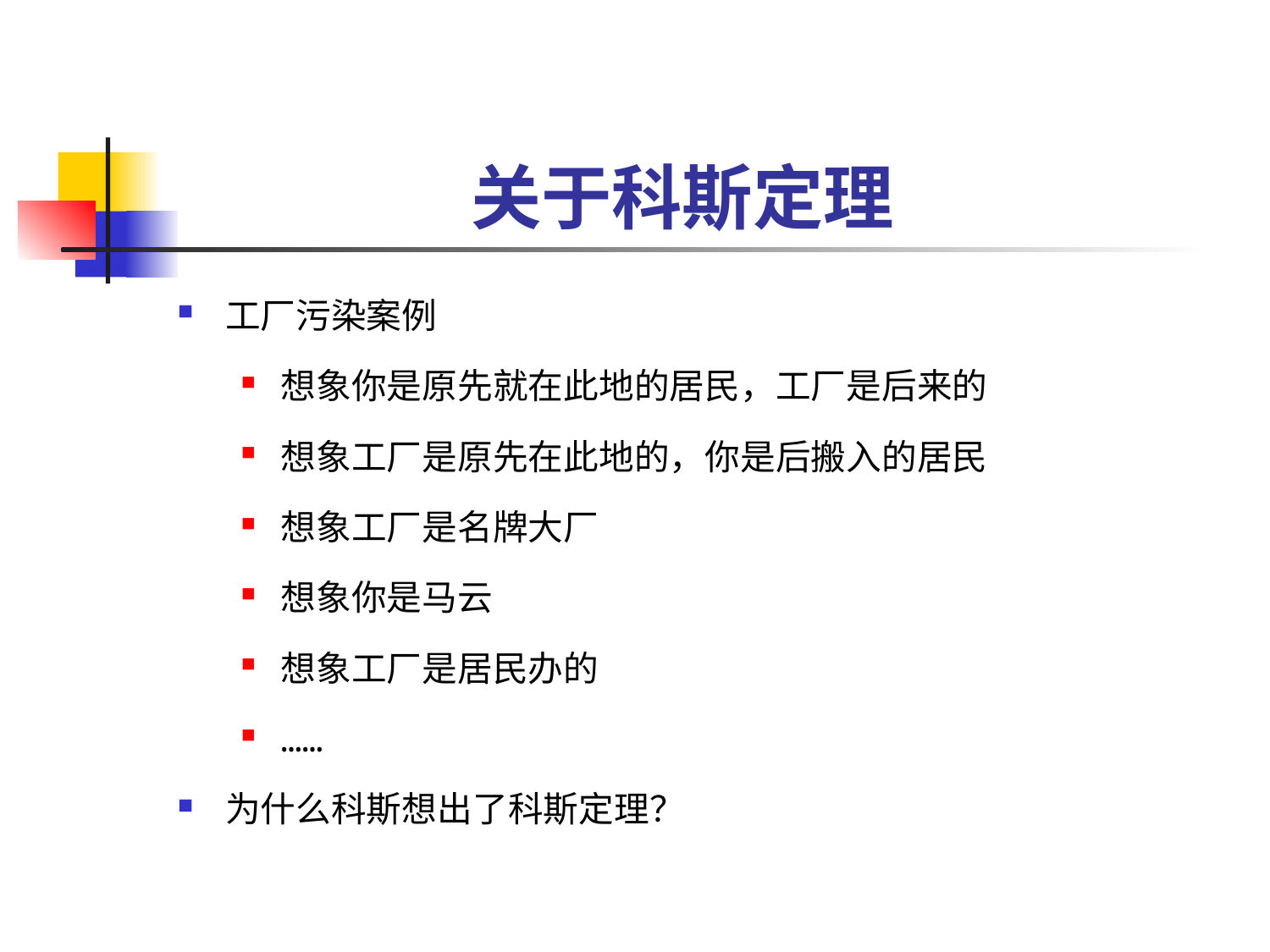

# 关于科斯定理
工厂污染案例
想象你是原先就在此地的居民，工厂是后来的
想象工厂是原先在此地的，你是后搬入的居民
想象工厂是名牌大厂
想象你是马云
想象工厂是居民办的
……
为什么科斯想出了科斯定理？